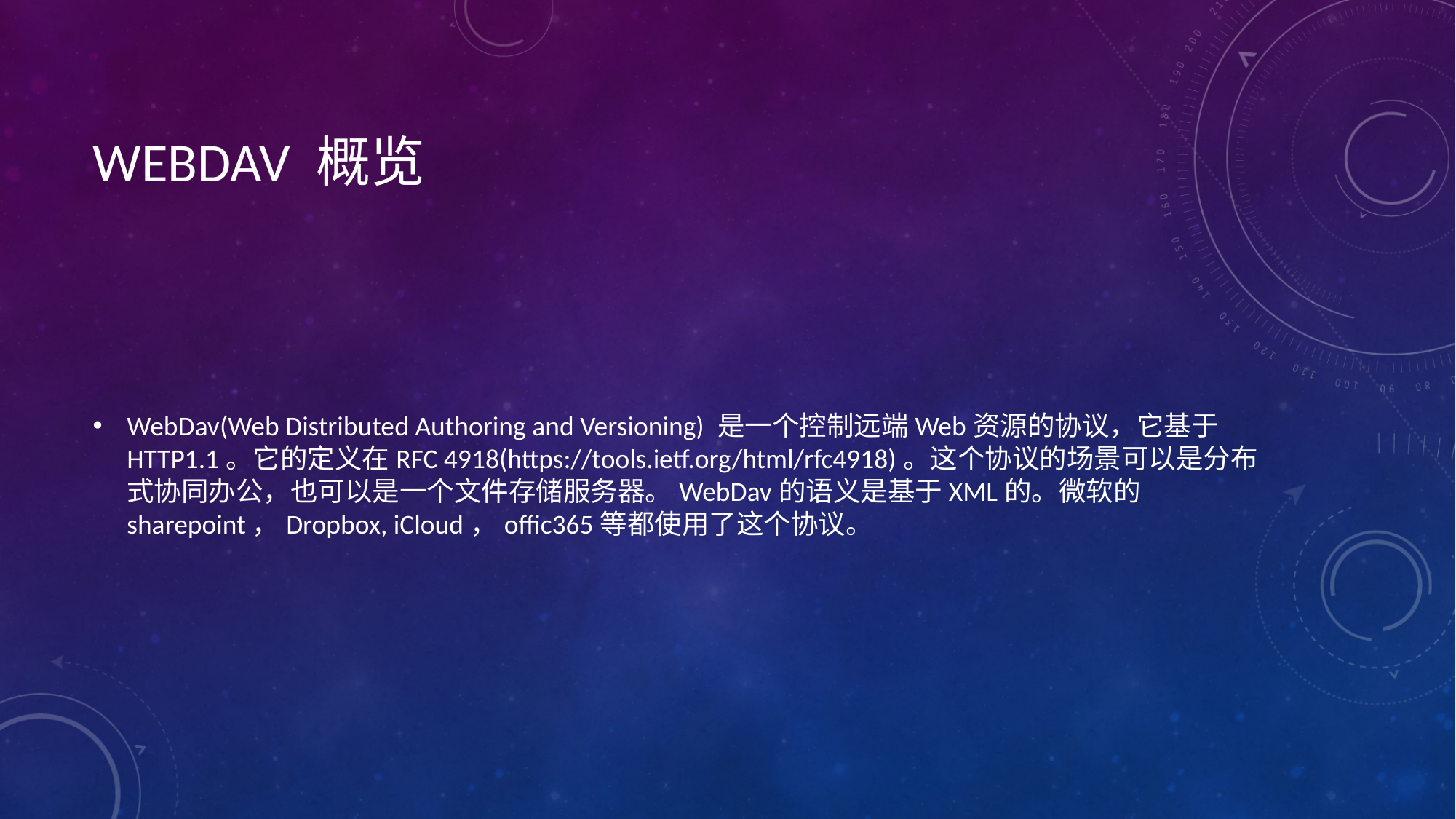

# webdav 概览
WebDav(Web Distributed Authoring and Versioning) 是一个控制远端Web资源的协议，它基于HTTP1.1。它的定义在RFC 4918(https://tools.ietf.org/html/rfc4918)。这个协议的场景可以是分布式协同办公，也可以是一个文件存储服务器。WebDav的语义是基于XML的。微软的sharepoint，Dropbox, iCloud，offic365等都使用了这个协议。